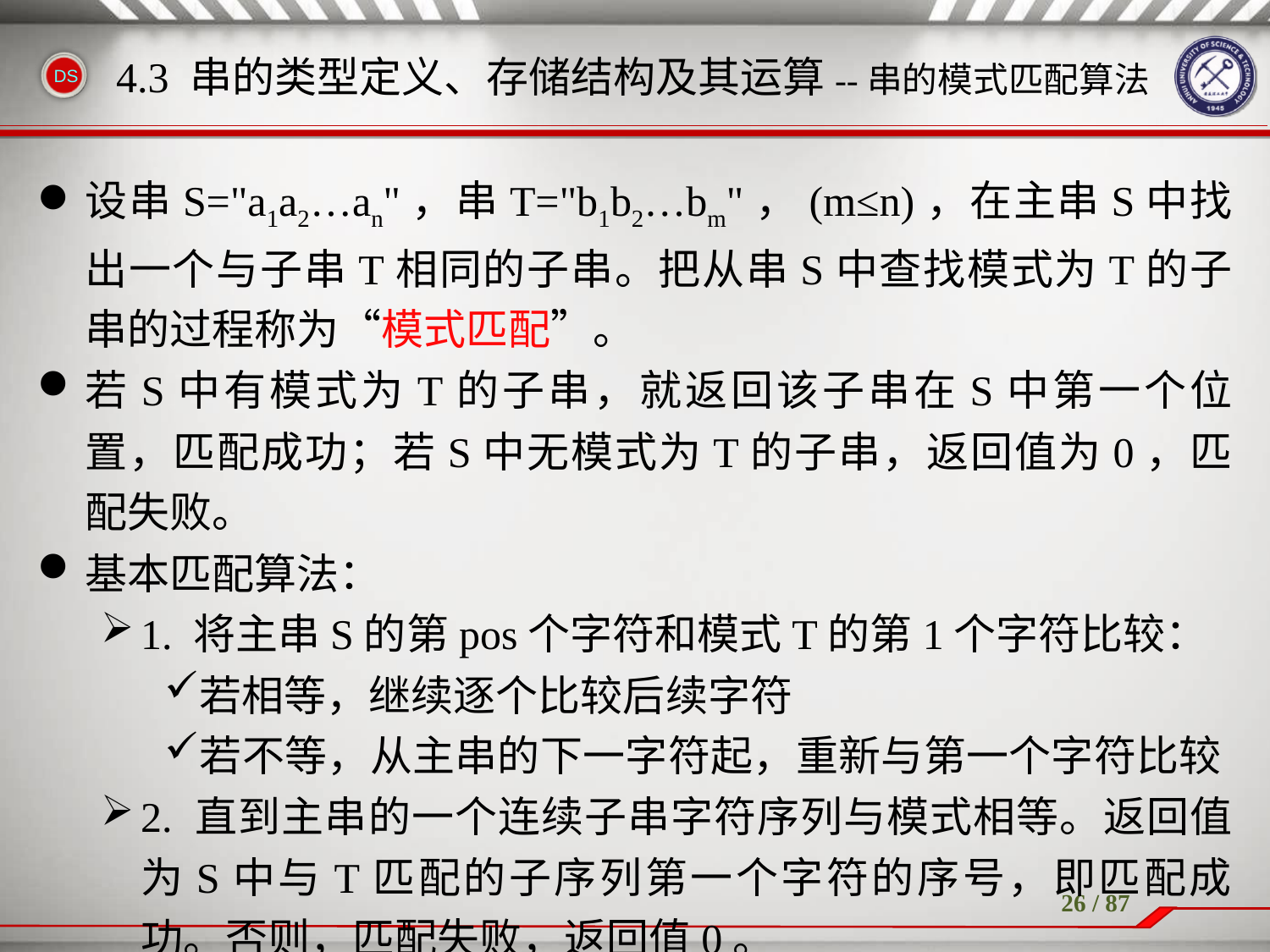

# 4.3 串的类型定义、存储结构及其运算--串的模式匹配算法
设串S="a1a2…an"，串T="b1b2…bm"，(m≤n)，在主串S中找出一个与子串T相同的子串。把从串S中查找模式为T的子串的过程称为“模式匹配”。
若S中有模式为T的子串，就返回该子串在S中第一个位置，匹配成功；若S中无模式为T的子串，返回值为0，匹配失败。
基本匹配算法：
1. 将主串S的第pos个字符和模式T的第1个字符比较：
若相等，继续逐个比较后续字符
若不等，从主串的下一字符起，重新与第一个字符比较
2. 直到主串的一个连续子串字符序列与模式相等。返回值为S中与T匹配的子序列第一个字符的序号，即匹配成功。否则，匹配失败，返回值0。